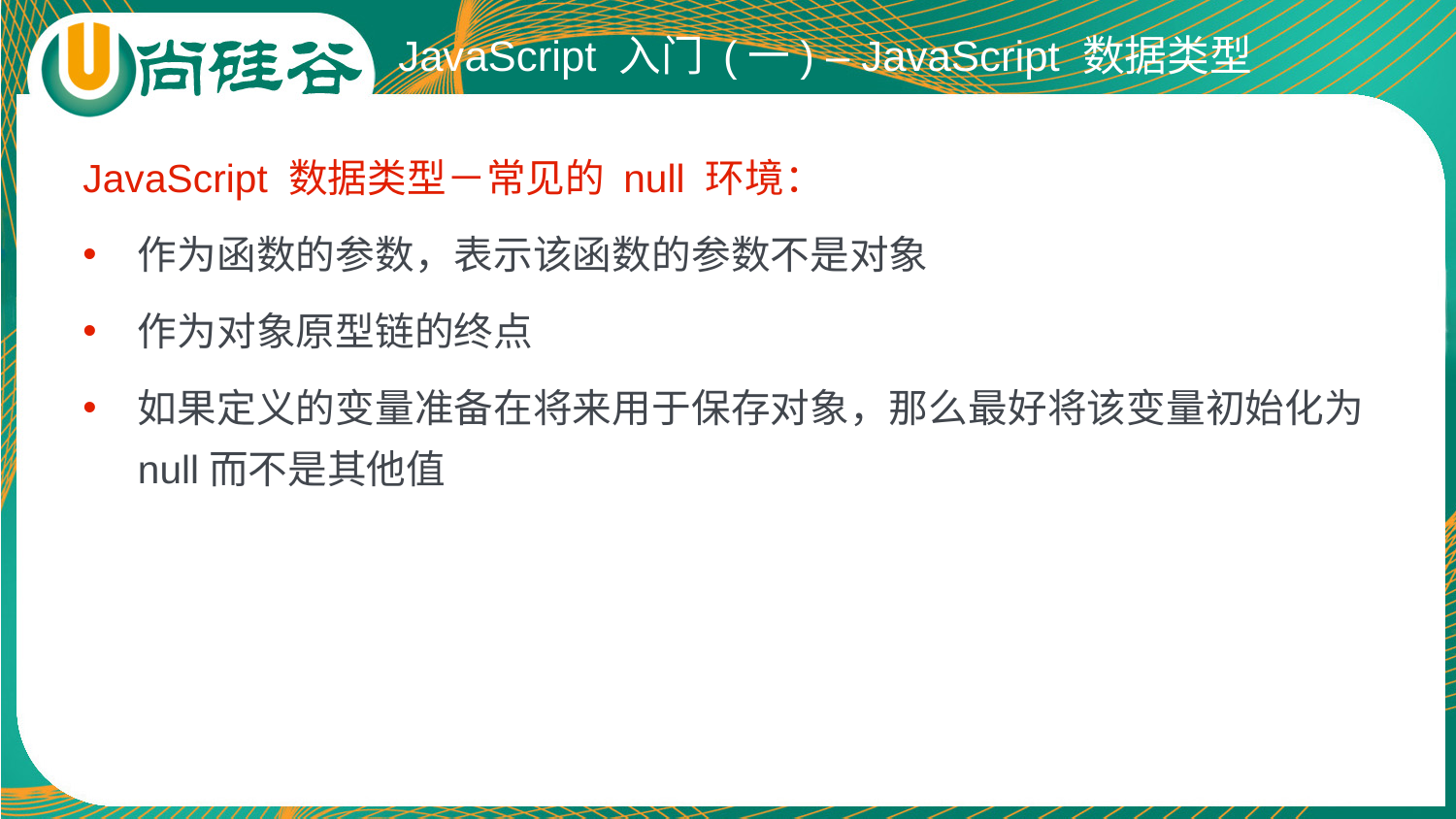

# JavaScript 入门 (一) – JavaScript 数据类型
JavaScript 数据类型－常见的 null 环境：
作为函数的参数，表示该函数的参数不是对象
作为对象原型链的终点
如果定义的变量准备在将来用于保存对象，那么最好将该变量初始化为null而不是其他值